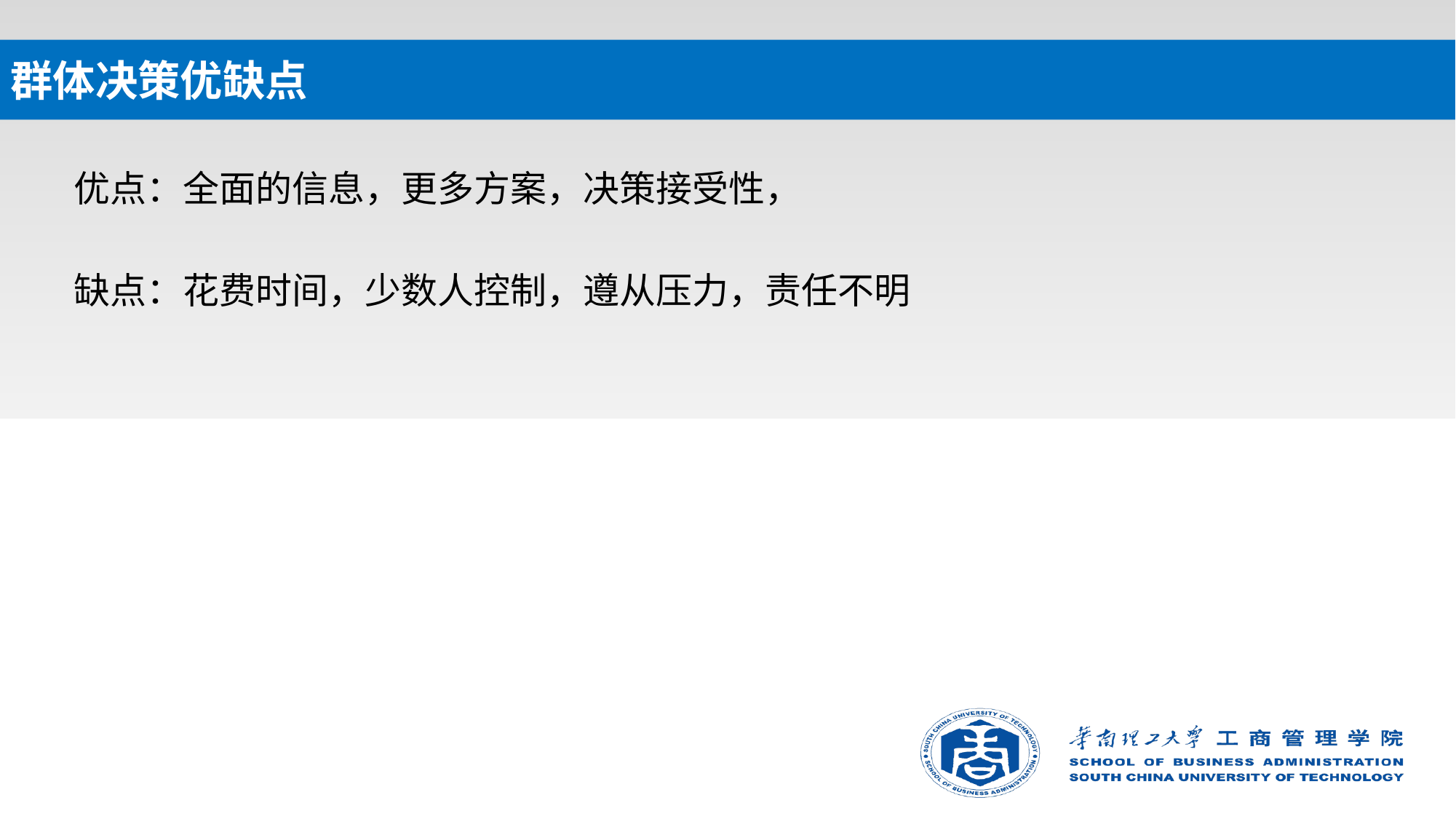

# 群体决策优缺点
优点：全面的信息，更多方案，决策接受性，

缺点：花费时间，少数人控制，遵从压力，责任不明